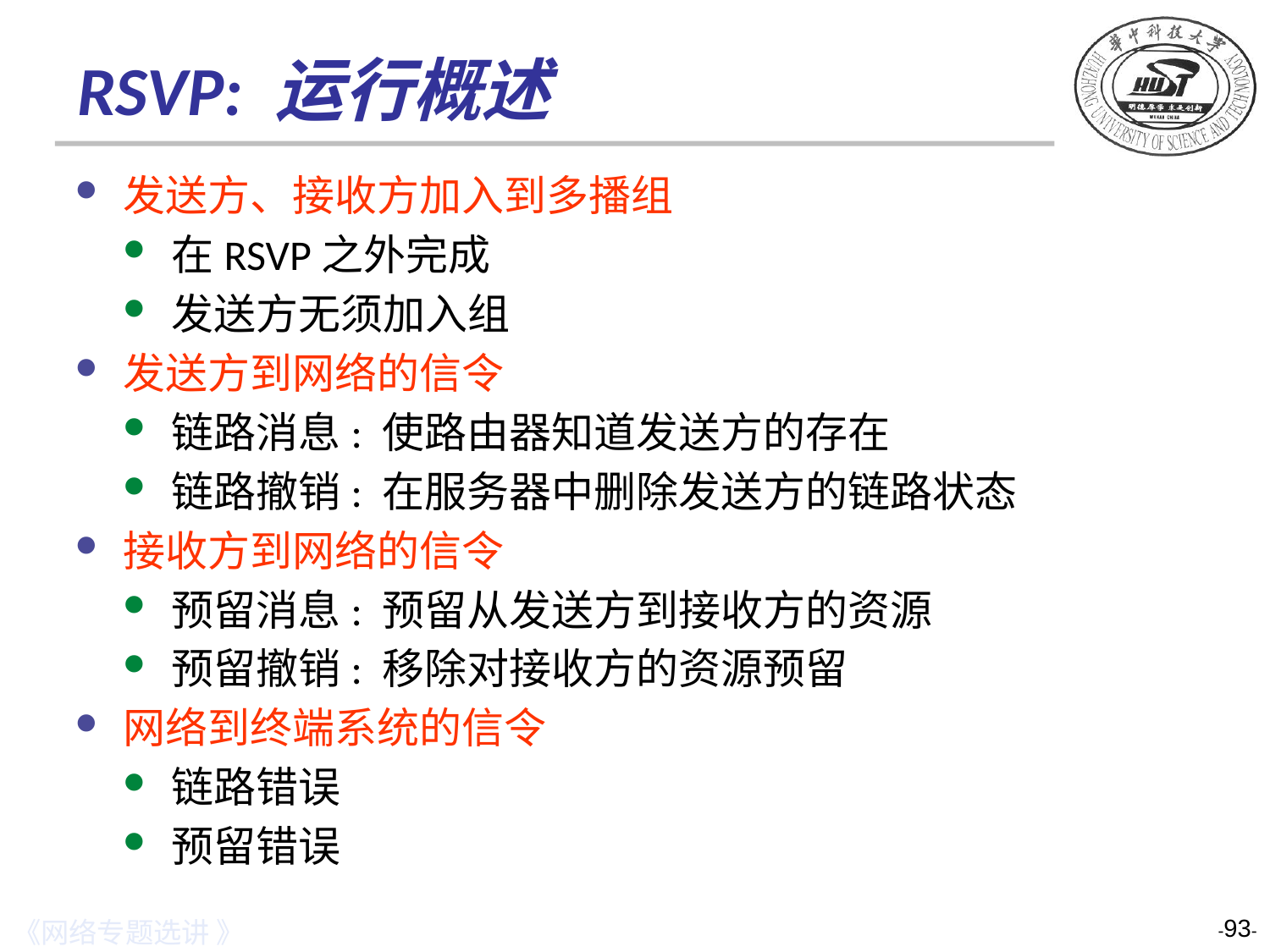

# RSVP: 运行概述
发送方、接收方加入到多播组
在RSVP之外完成
发送方无须加入组
发送方到网络的信令
链路消息: 使路由器知道发送方的存在
链路撤销: 在服务器中删除发送方的链路状态
接收方到网络的信令
预留消息: 预留从发送方到接收方的资源
预留撤销: 移除对接收方的资源预留
网络到终端系统的信令
链路错误
预留错误
-93-
《网络专题选讲 》